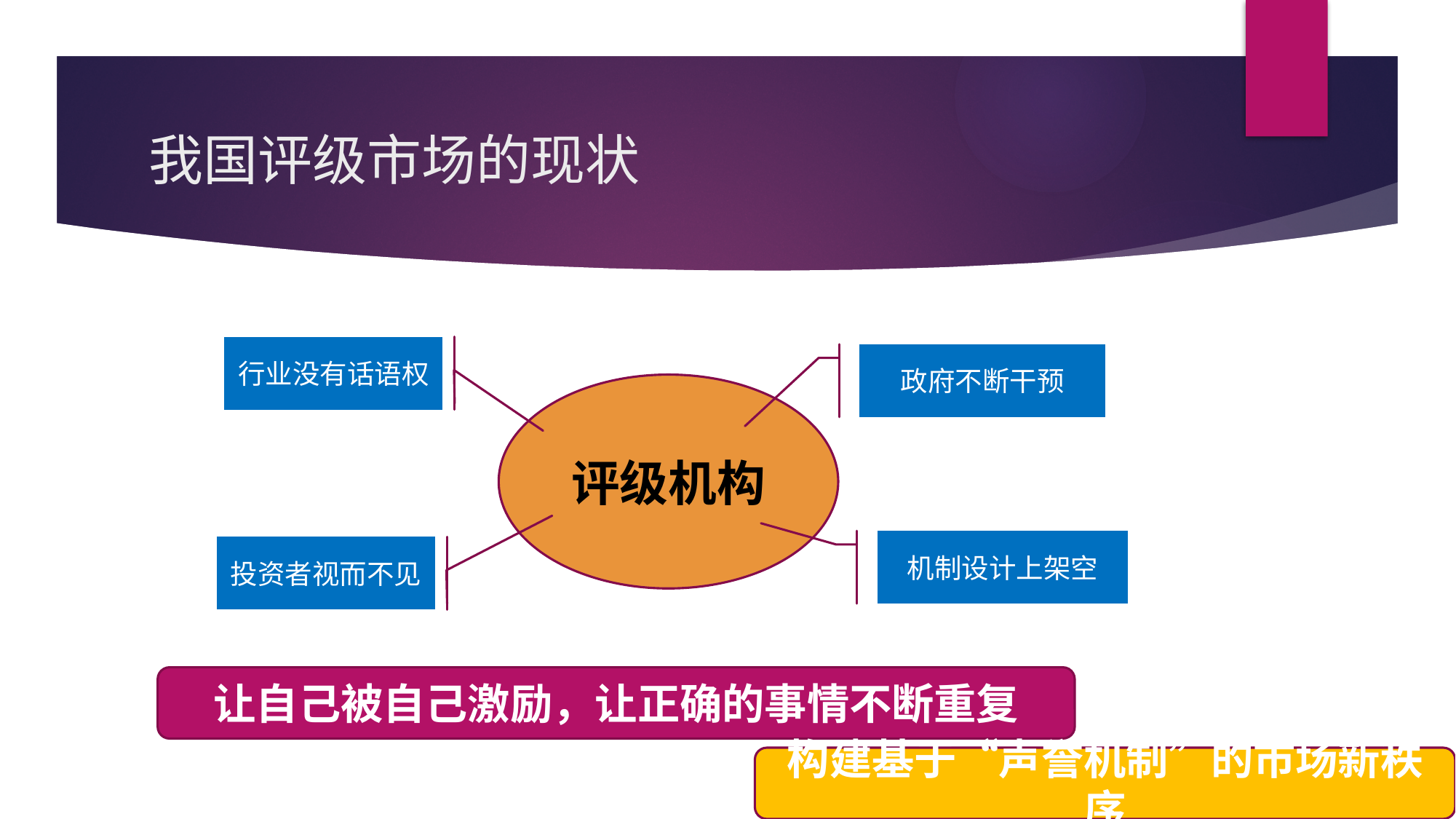

# 我国评级市场的现状
行业没有话语权
政府不断干预
评级机构
机制设计上架空
投资者视而不见
让自己被自己激励，让正确的事情不断重复
构建基于“声誉机制”的市场新秩序